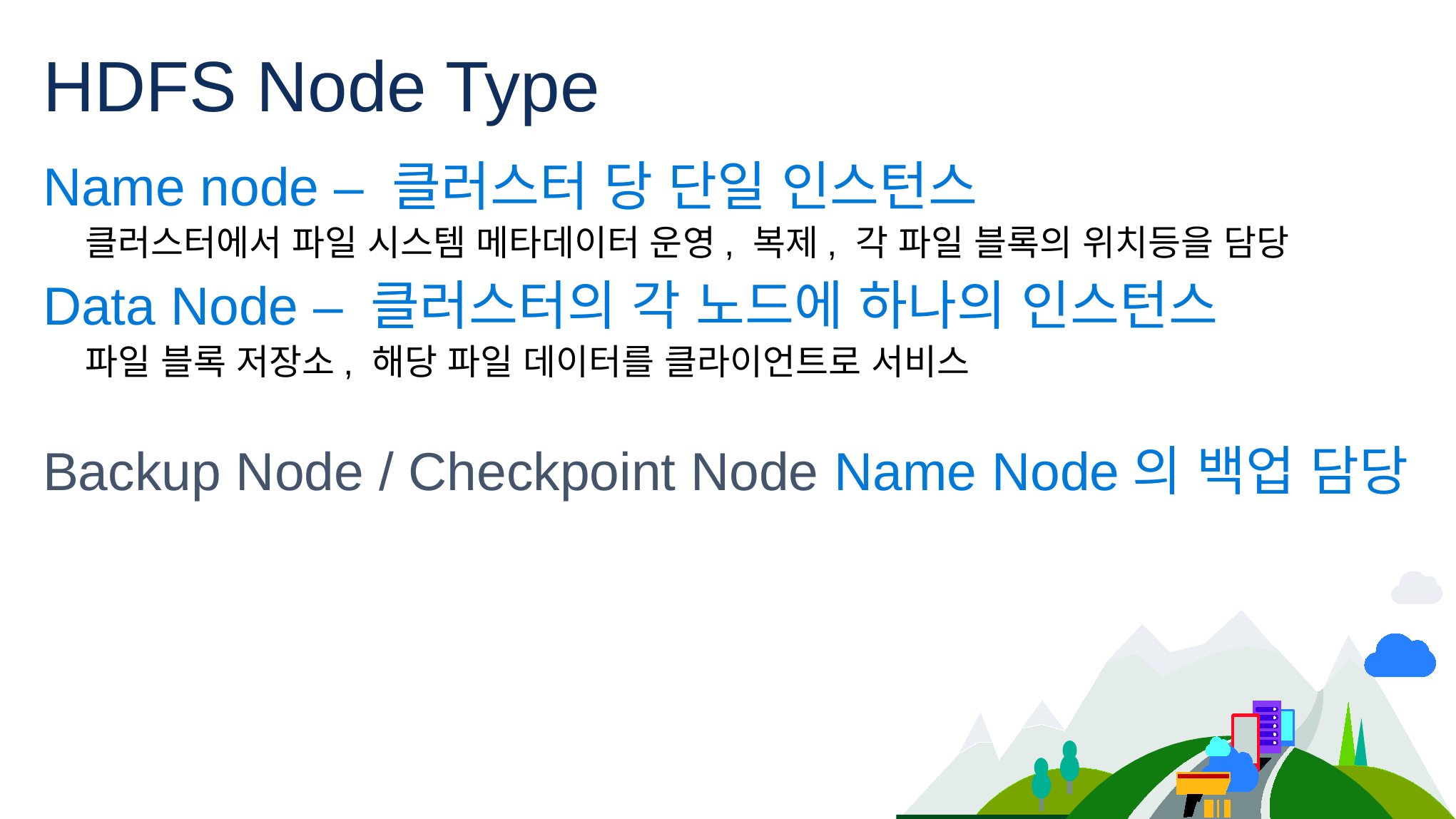

# HDFS Node Type
Name node – 클러스터 당 단일 인스턴스
클러스터에서 파일 시스템 메타데이터 운영, 복제, 각 파일 블록의 위치등을 담당
Data Node – 클러스터의 각 노드에 하나의 인스턴스
파일 블록 저장소, 해당 파일 데이터를 클라이언트로 서비스

Backup Node / Checkpoint Node Name Node의 백업 담당